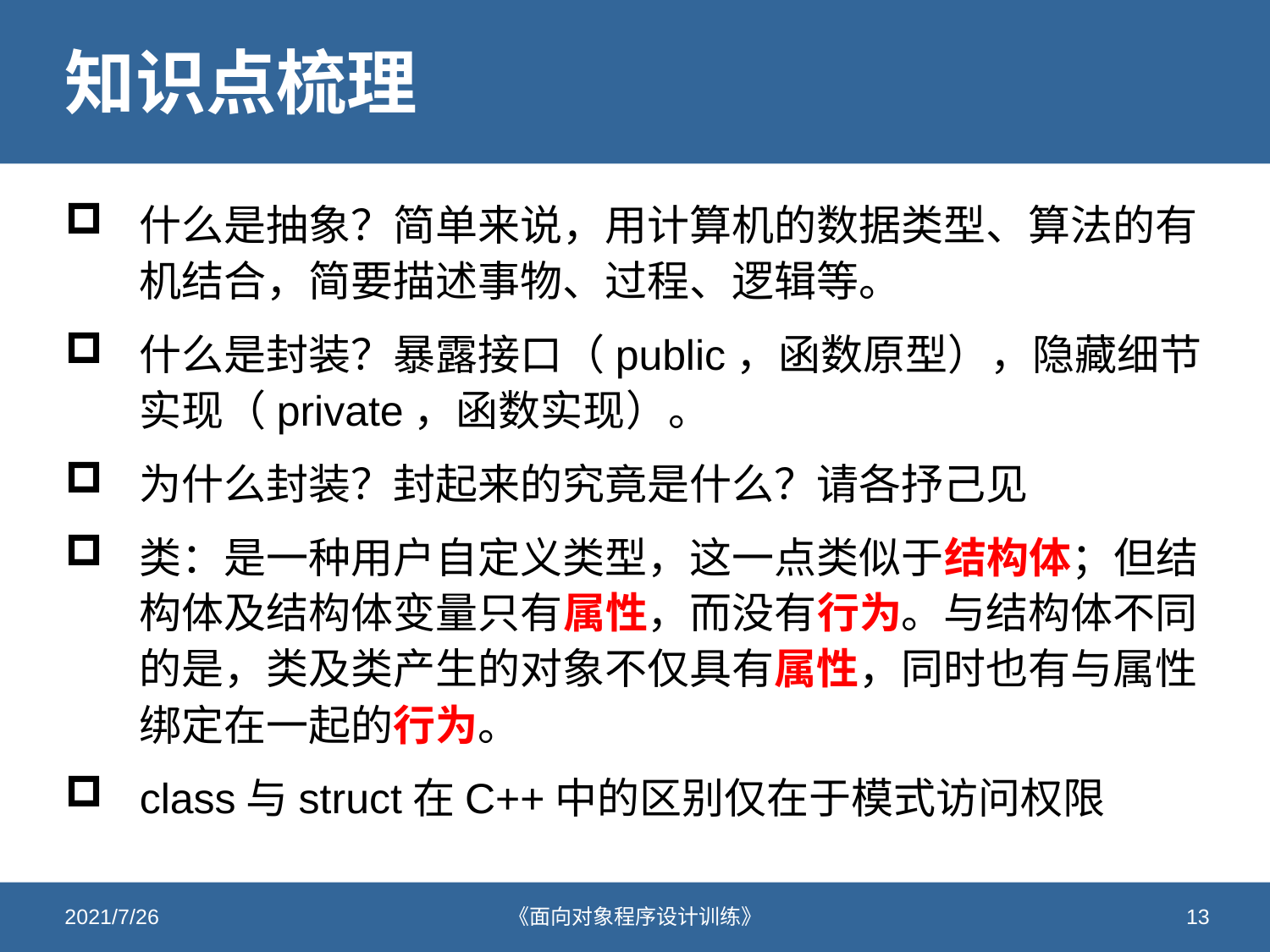

# 知识点梳理
什么是抽象？简单来说，用计算机的数据类型、算法的有机结合，简要描述事物、过程、逻辑等。
什么是封装？暴露接口（public，函数原型），隐藏细节实现（private，函数实现）。
为什么封装？封起来的究竟是什么？请各抒己见
类：是一种用户自定义类型，这一点类似于结构体；但结构体及结构体变量只有属性，而没有行为。与结构体不同的是，类及类产生的对象不仅具有属性，同时也有与属性绑定在一起的行为。
class与struct在C++中的区别仅在于模式访问权限
2021/7/26
《面向对象程序设计训练》
13